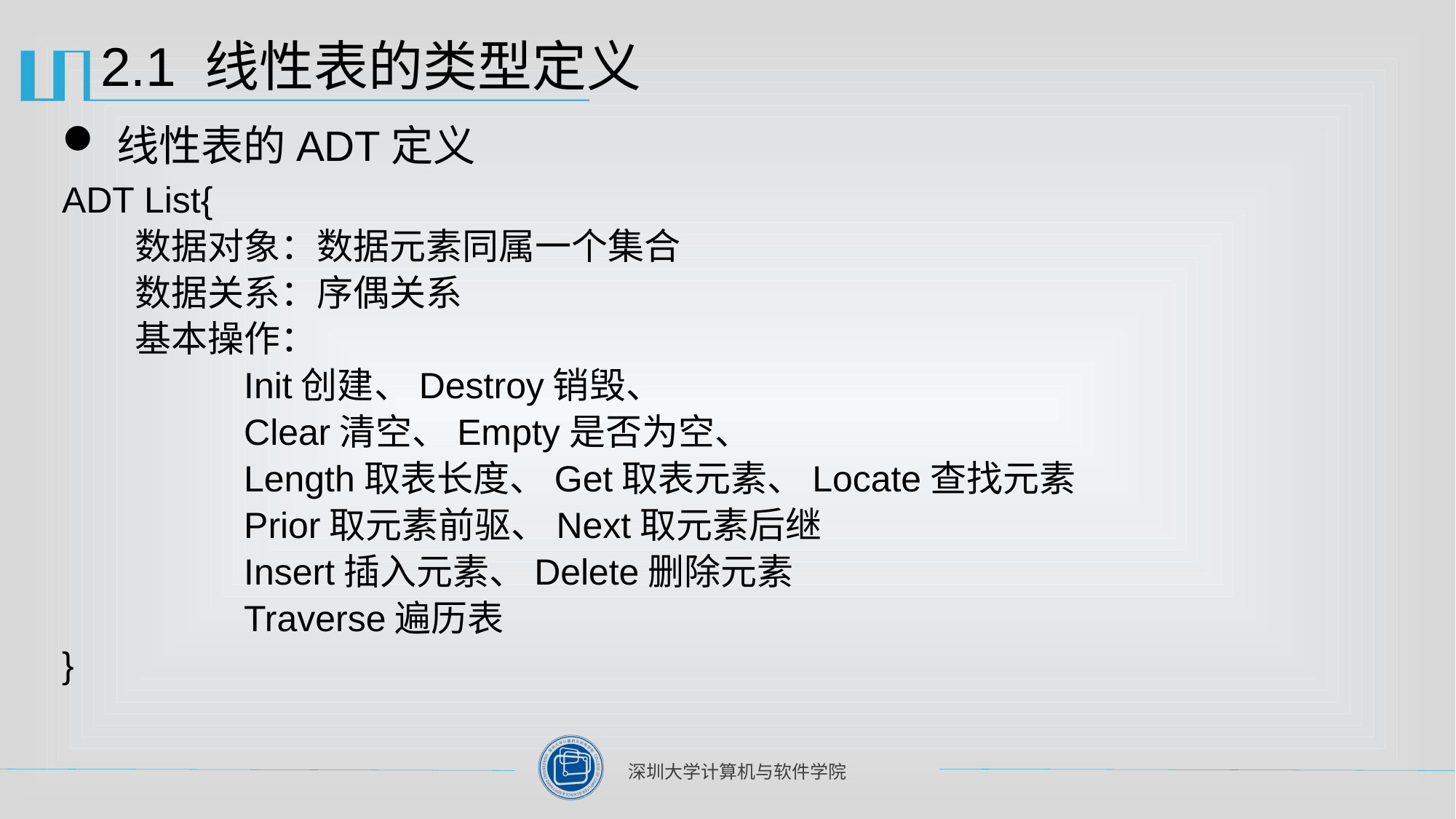

# 2.1 线性表的类型定义
线性表的ADT定义
ADT List{
	数据对象：数据元素同属一个集合
	数据关系：序偶关系
	基本操作：
		Init创建、Destroy销毁、
		Clear清空、Empty是否为空、
		Length取表长度、Get取表元素、Locate查找元素
		Prior取元素前驱、Next取元素后继
		Insert插入元素、Delete删除元素
		Traverse遍历表
}

7